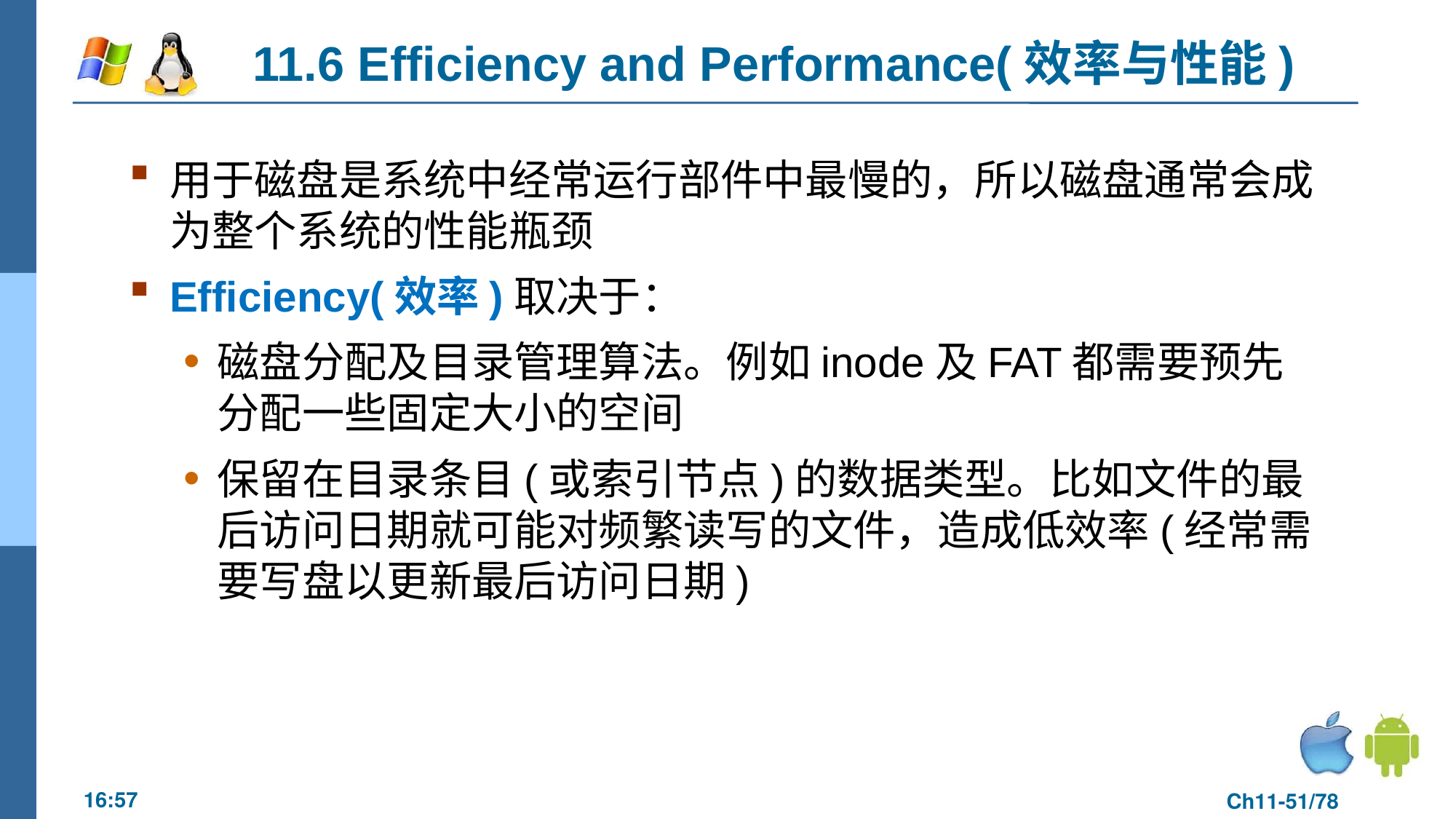

# 11.6 Efficiency and Performance(效率与性能)
用于磁盘是系统中经常运行部件中最慢的，所以磁盘通常会成为整个系统的性能瓶颈
Efficiency(效率)取决于：
磁盘分配及目录管理算法。例如inode及FAT都需要预先分配一些固定大小的空间
保留在目录条目(或索引节点)的数据类型。比如文件的最后访问日期就可能对频繁读写的文件，造成低效率(经常需要写盘以更新最后访问日期)